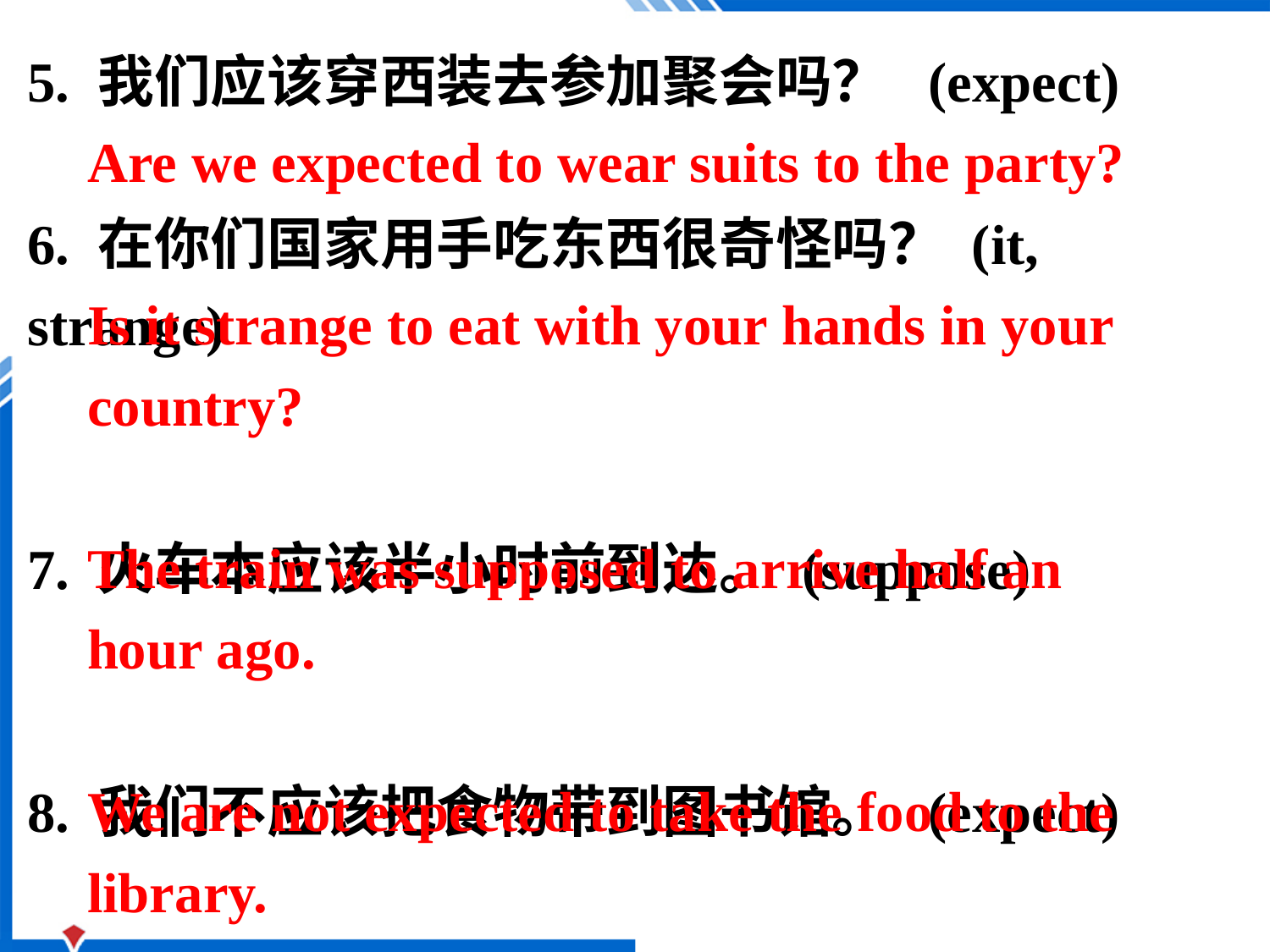

5. 我们应该穿西装去参加聚会吗？  (expect)

6. 在你们国家用手吃东西很奇怪吗？ (it, strange)

7. 火车本应该半小时前到达。 (suppose)

8. 我们不应该把食物带到图书馆。  (expect)
Are we expected to wear suits to the party?

Is it strange to eat with your hands in your country?

The train was supposed to arrive half an hour ago.

We are not expected to take the food to the library.